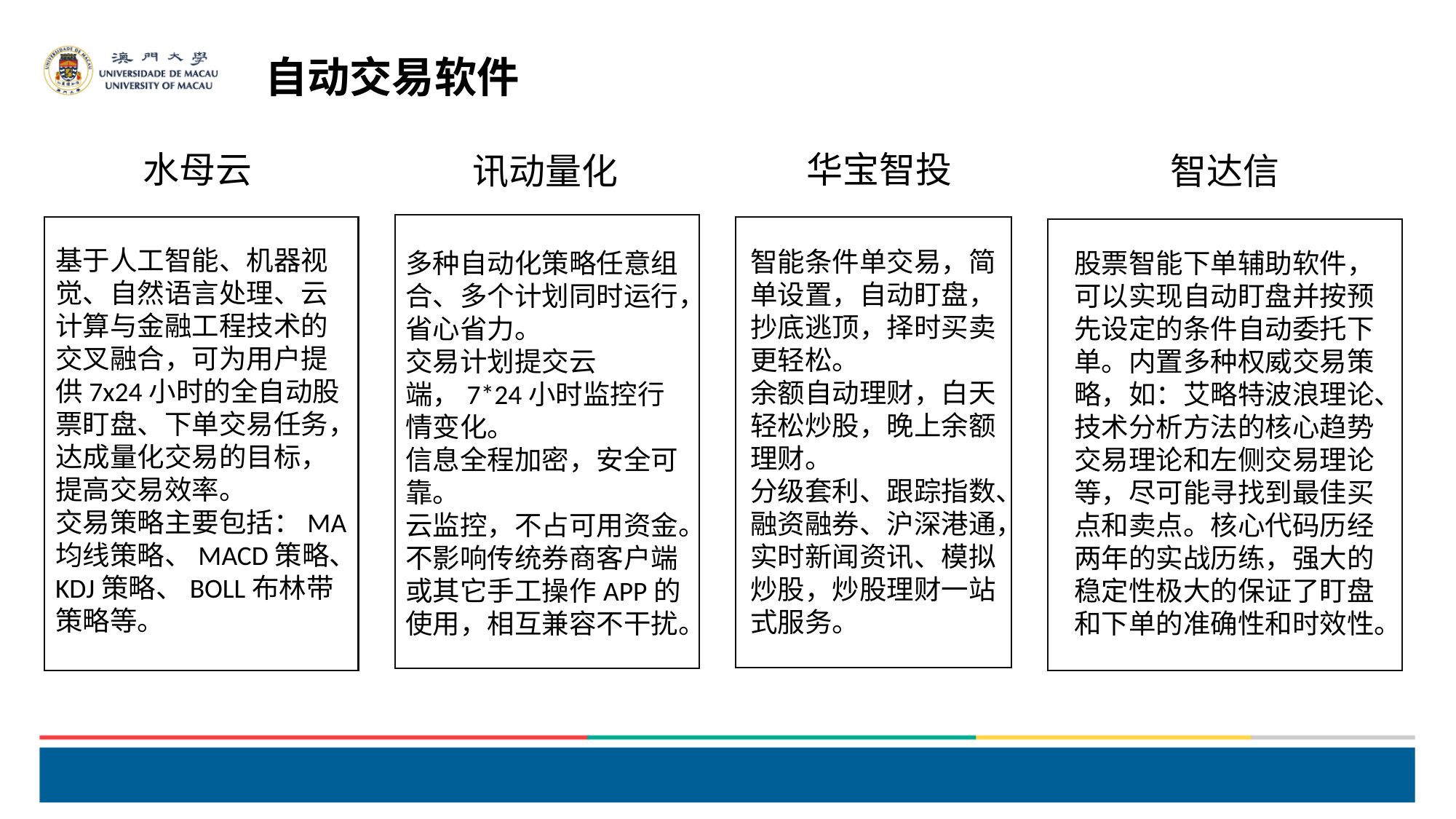

自动交易软件
水母云
华宝智投
讯动量化
智达信

基于人工智能、机器视觉、自然语言处理、云计算与金融工程技术的交叉融合，可为用户提供7x24小时的全自动股票盯盘、下单交易任务，达成量化交易的目标，提高交易效率。
交易策略主要包括：MA均线策略、MACD策略、KDJ策略、BOLL布林带策略等。
智能条件单交易，简单设置，自动盯盘，抄底逃顶，择时买卖更轻松。
余额自动理财，白天轻松炒股，晚上余额理财。
分级套利、跟踪指数、融资融券、沪深港通，
实时新闻资讯、模拟炒股，炒股理财一站式服务。
多种自动化策略任意组合、多个计划同时运行，省心省力。
交易计划提交云端，7*24小时监控行情变化。
信息全程加密，安全可靠。
云监控，不占可用资金。不影响传统券商客户端或其它手工操作APP的使用，相互兼容不干扰。
股票智能下单辅助软件，可以实现自动盯盘并按预先设定的条件自动委托下单。内置多种权威交易策略，如：艾略特波浪理论、技术分析方法的核心趋势交易理论和左侧交易理论等，尽可能寻找到最佳买点和卖点。核心代码历经两年的实战历练，强大的稳定性极大的保证了盯盘和下单的准确性和时效性。